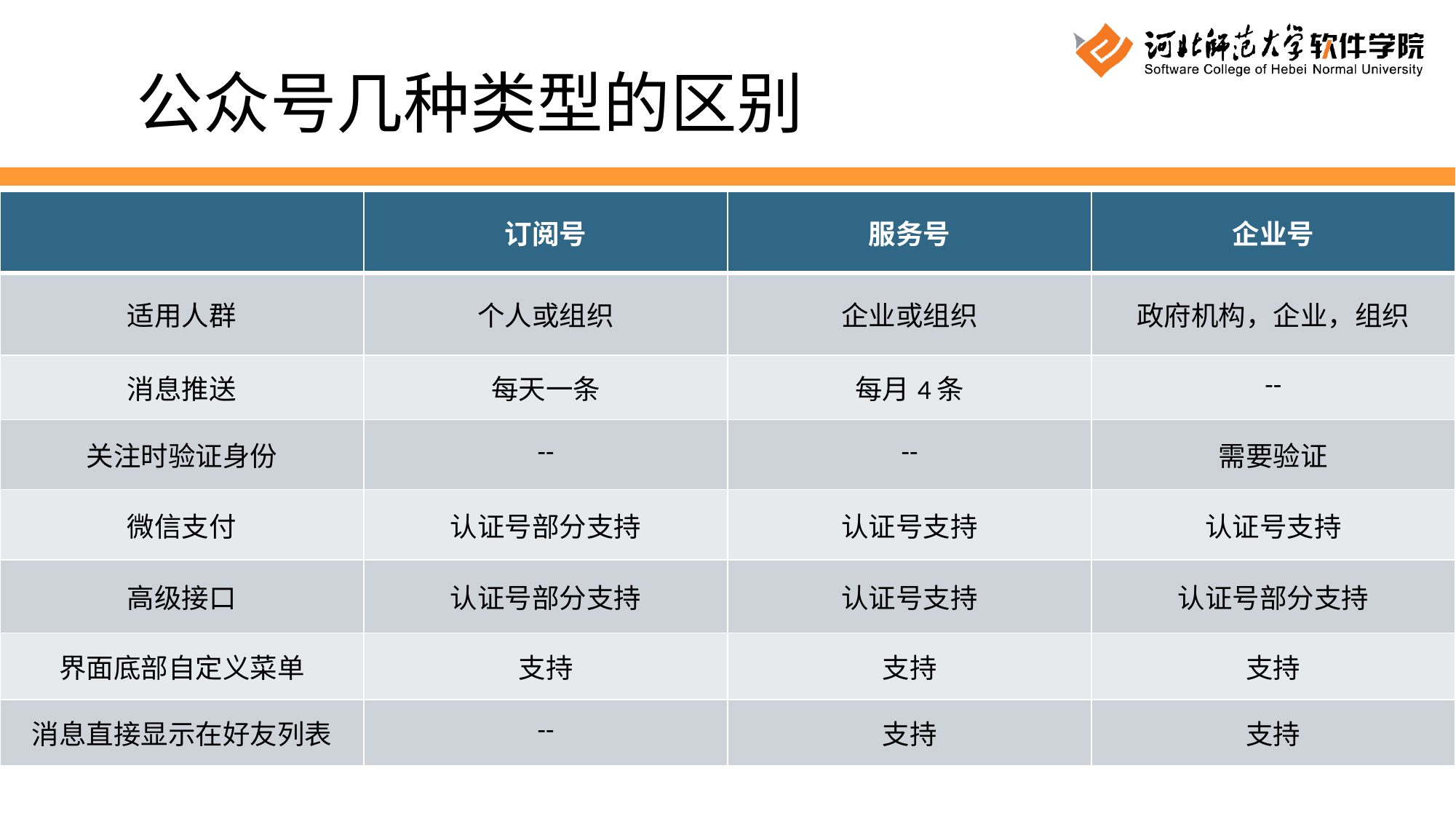

公众号几种类型的区别
|  | 订阅号 | 服务号 | 企业号 |
| --- | --- | --- | --- |
| 适用人群 | 个人或组织 | 企业或组织 | 政府机构，企业，组织 |
| 消息推送 | 每天一条 | 每月4条 | -- |
| 关注时验证身份 | -- | -- | 需要验证 |
| 微信支付 | 认证号部分支持 | 认证号支持 | 认证号支持 |
| 高级接口 | 认证号部分支持 | 认证号支持 | 认证号部分支持 |
| 界面底部自定义菜单 | 支持 | 支持 | 支持 |
| 消息直接显示在好友列表 | -- | 支持 | 支持 |